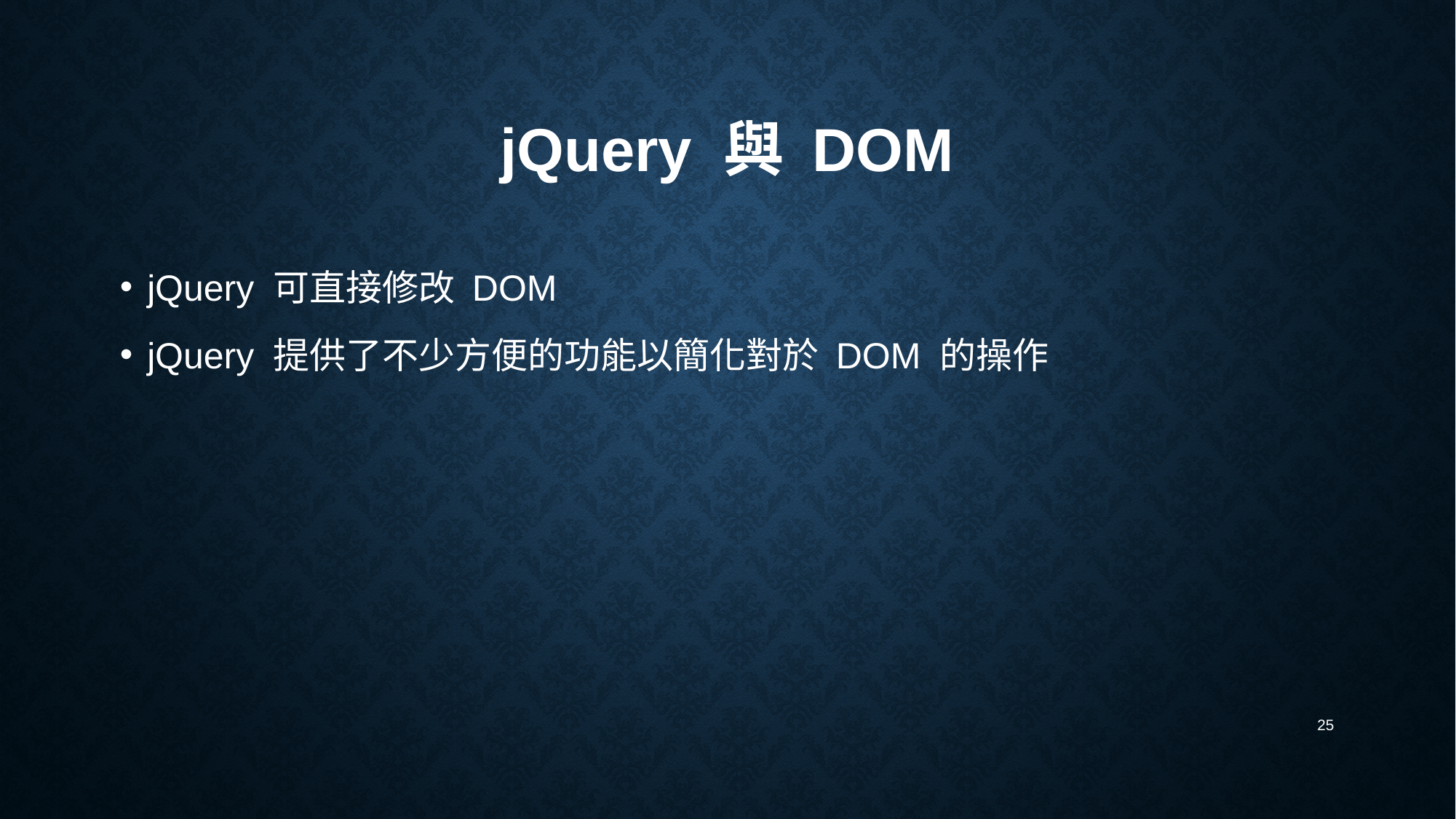

# jQuery 與 DOM
jQuery 可直接修改 DOM
jQuery 提供了不少方便的功能以簡化對於 DOM 的操作
25